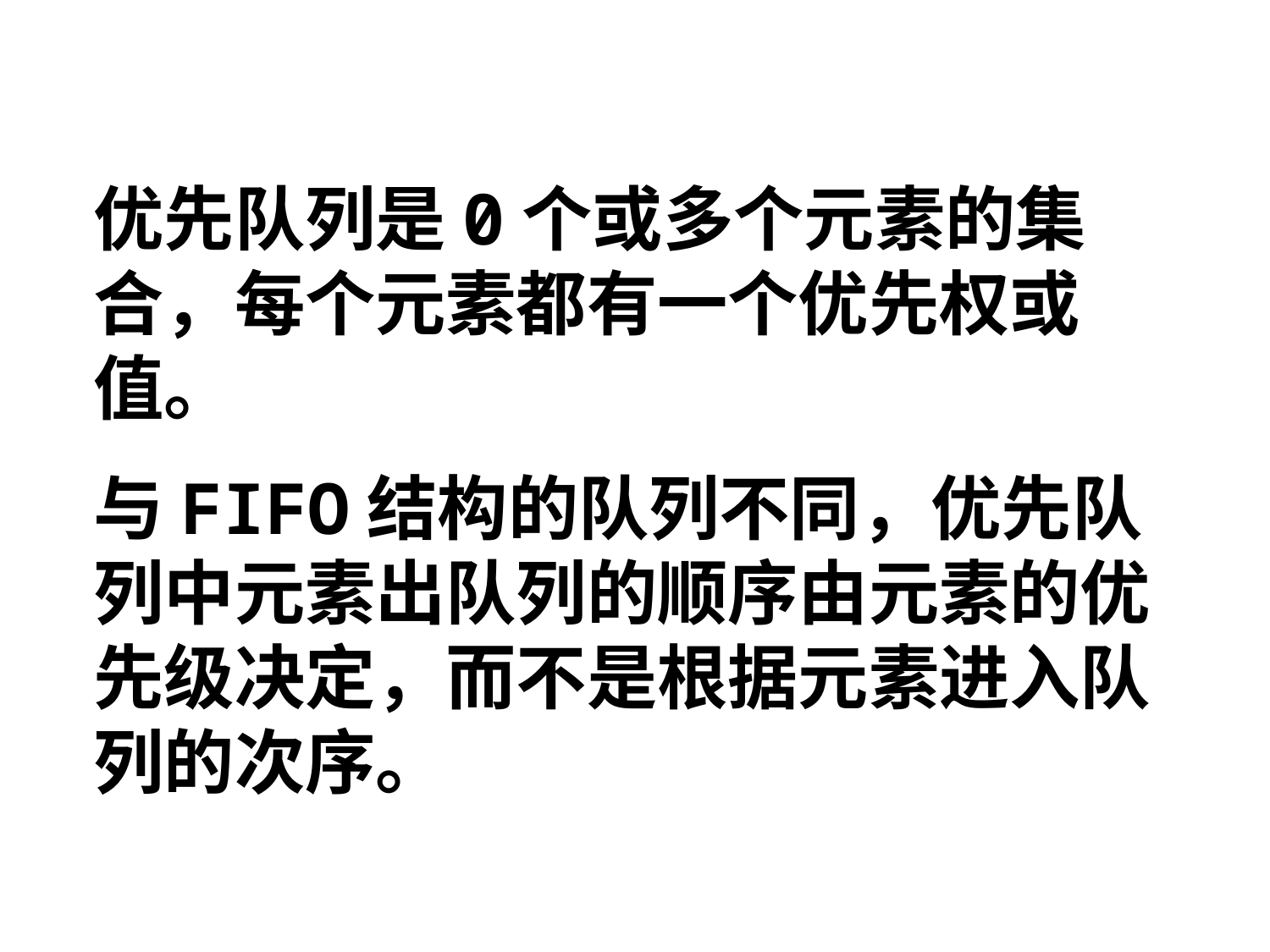

优先队列是0个或多个元素的集合，每个元素都有一个优先权或值。
与FIFO结构的队列不同，优先队列中元素出队列的顺序由元素的优先级决定，而不是根据元素进入队列的次序。